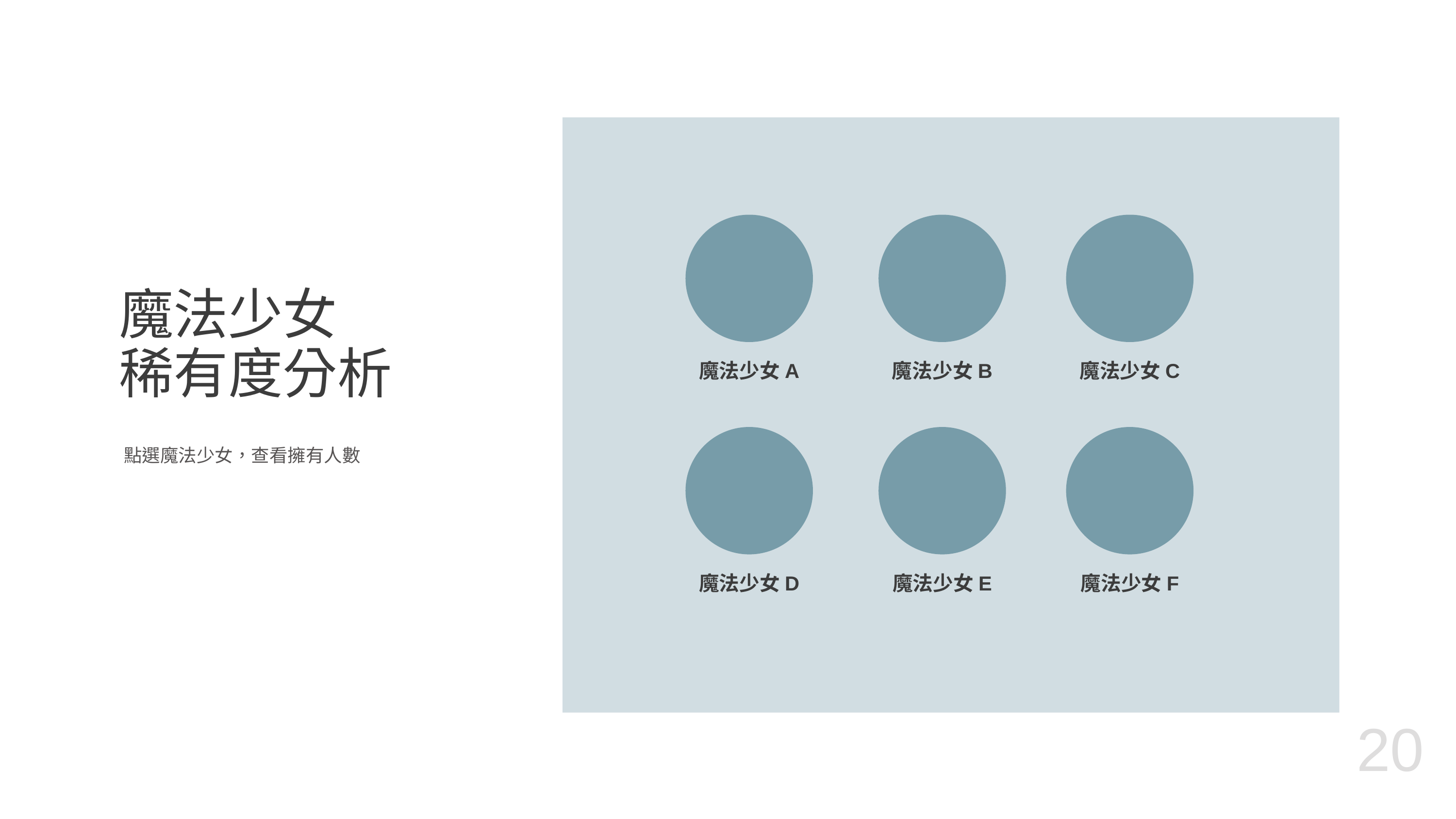

# 魔法少女 稀有度分析

魔法少女A
魔法少女B
魔法少女C
點選魔法少女，查看擁有人數

魔法少女D
魔法少女E
魔法少女F
20